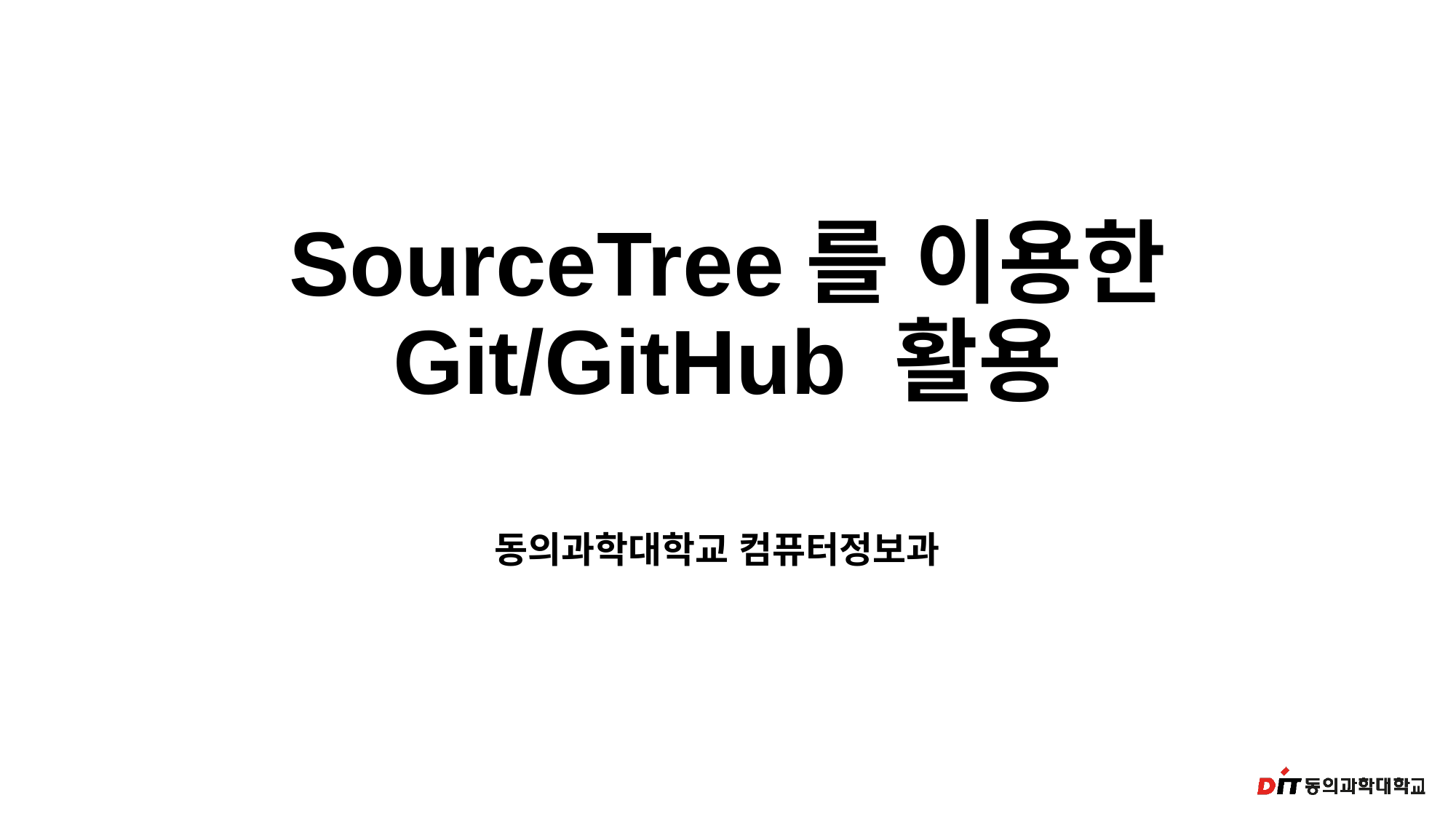

# SourceTree를 이용한 Git/GitHub 활용
동의과학대학교 컴퓨터정보과